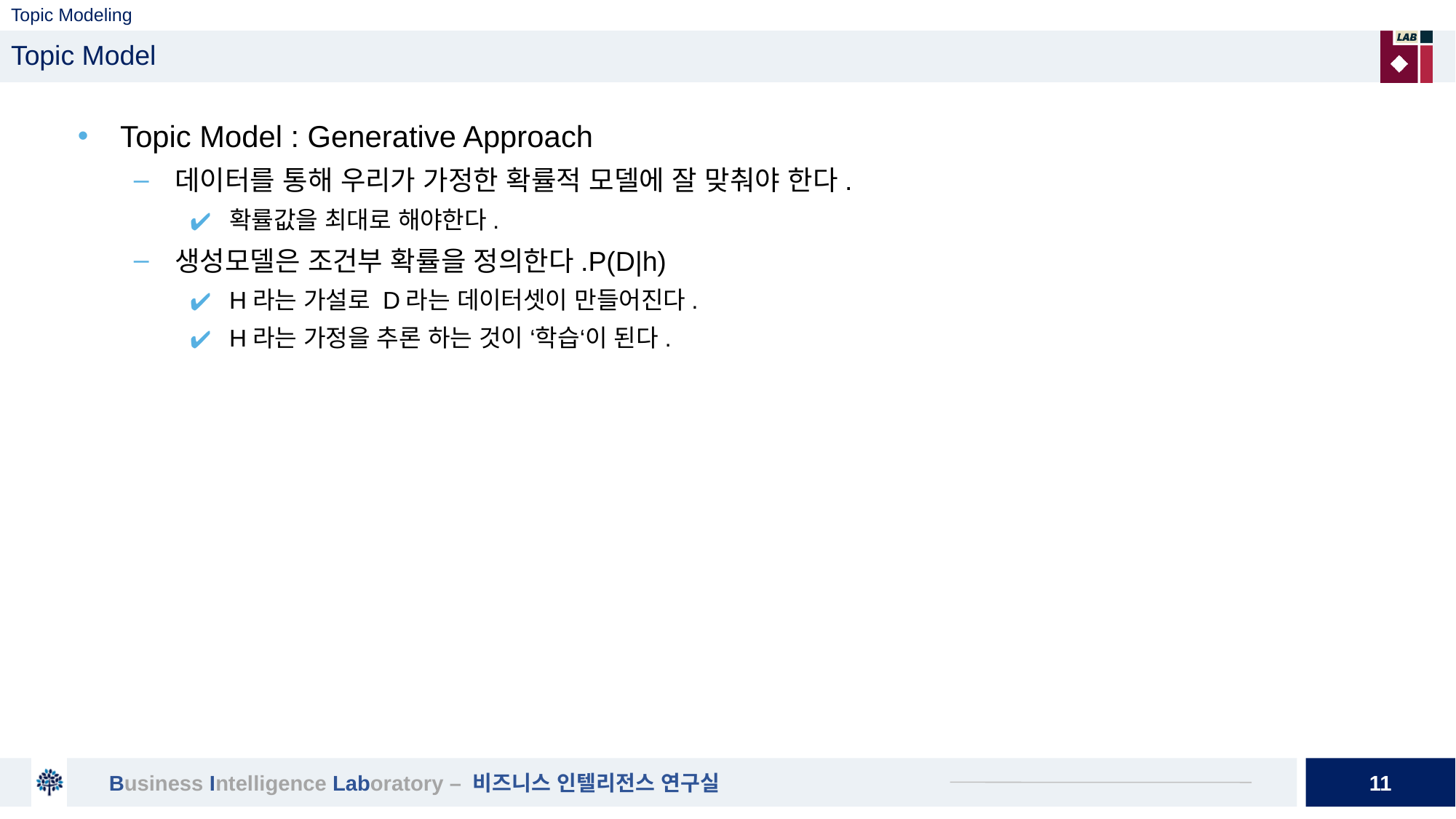

# Topic Modeling
Topic Model
Topic Model : Generative Approach
데이터를 통해 우리가 가정한 확률적 모델에 잘 맞춰야 한다.
확률값을 최대로 해야한다.
생성모델은 조건부 확률을 정의한다.P(D|h)
H라는 가설로 D라는 데이터셋이 만들어진다.
H라는 가정을 추론 하는 것이 ‘학습‘이 된다.

11